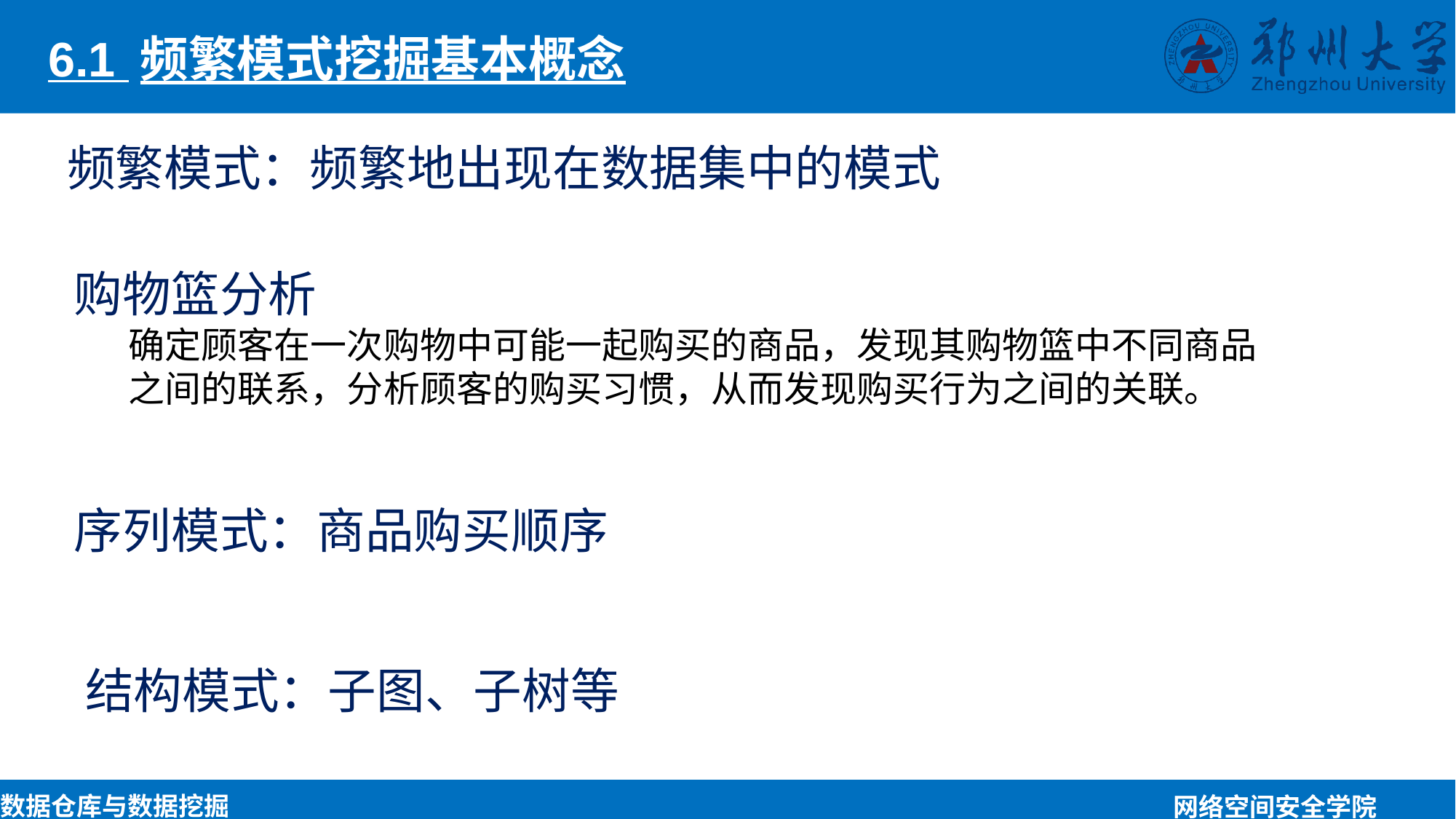

6.1 频繁模式挖掘基本概念
频繁模式：频繁地出现在数据集中的模式
购物篮分析
确定顾客在一次购物中可能一起购买的商品，发现其购物篮中不同商品之间的联系，分析顾客的购买习惯，从而发现购买行为之间的关联。
序列模式：商品购买顺序
结构模式：子图、子树等